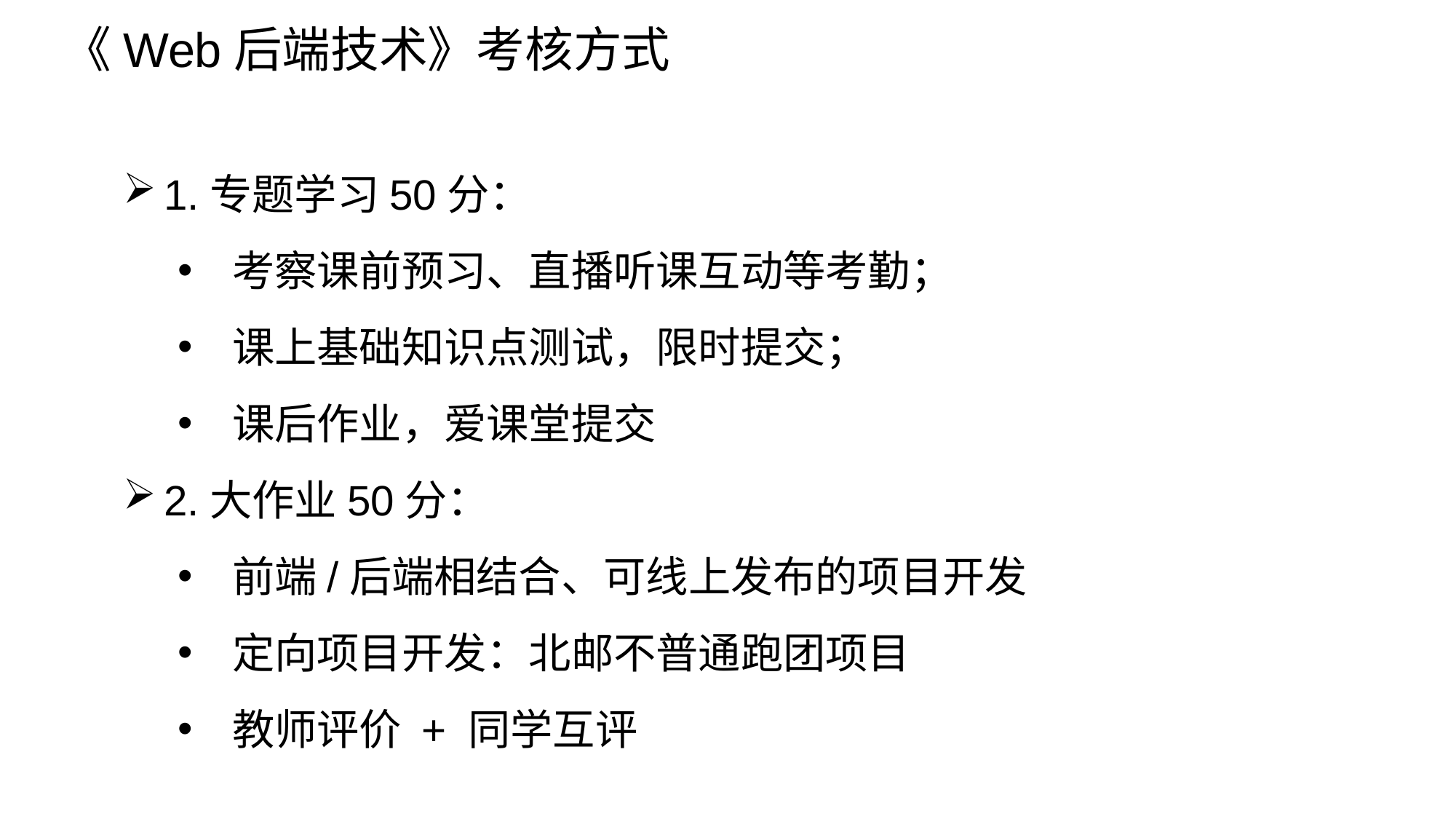

《Web后端技术》考核方式
1.专题学习50分：
考察课前预习、直播听课互动等考勤；
课上基础知识点测试，限时提交；
课后作业，爱课堂提交
2.大作业50分：
前端/后端相结合、可线上发布的项目开发
定向项目开发：北邮不普通跑团项目
教师评价 + 同学互评